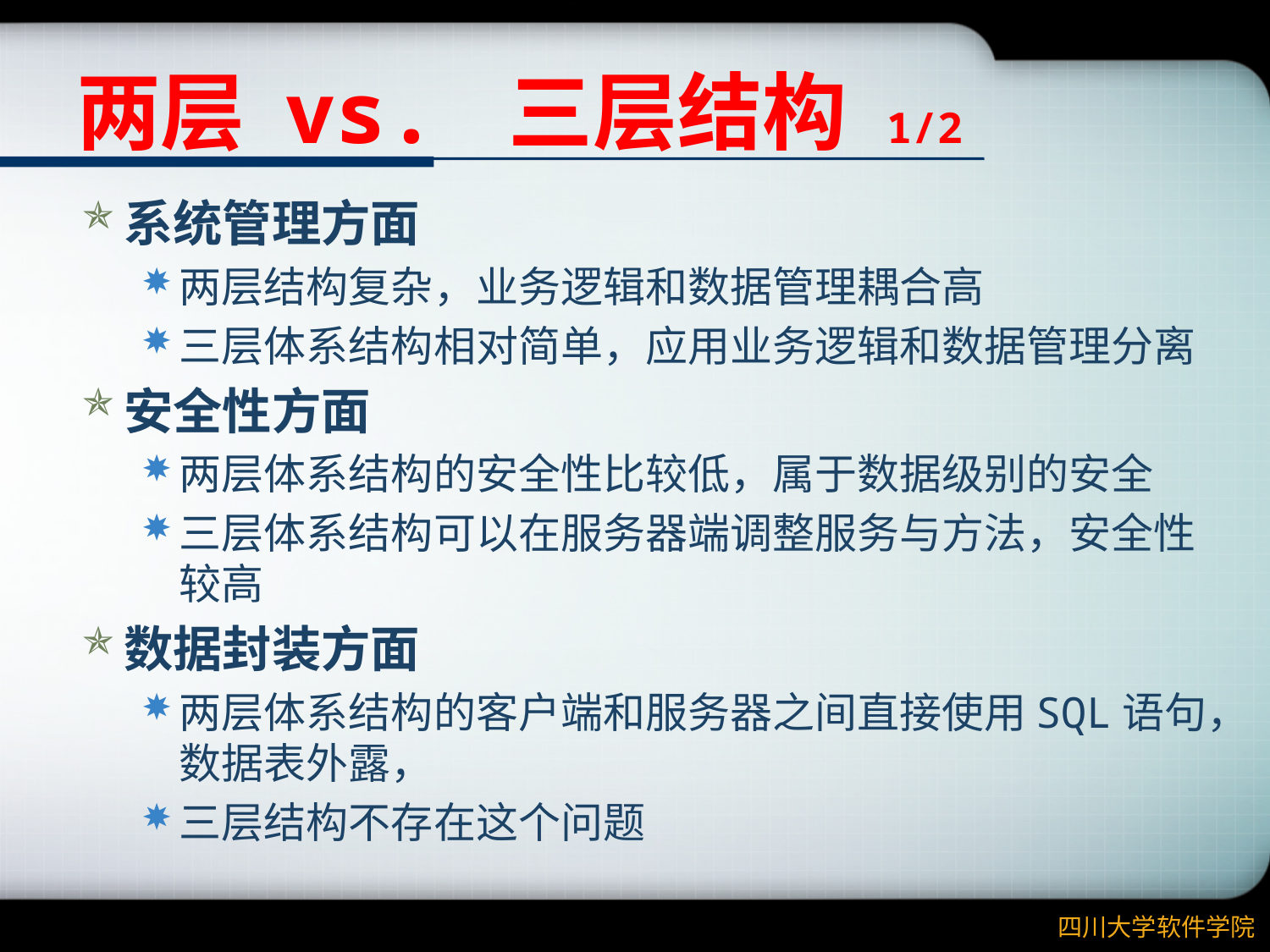

# 两层 vs. 三层结构 1/2
系统管理方面
两层结构复杂，业务逻辑和数据管理耦合高
三层体系结构相对简单，应用业务逻辑和数据管理分离
安全性方面
两层体系结构的安全性比较低，属于数据级别的安全
三层体系结构可以在服务器端调整服务与方法，安全性较高
数据封装方面
两层体系结构的客户端和服务器之间直接使用SQL语句，数据表外露，
三层结构不存在这个问题